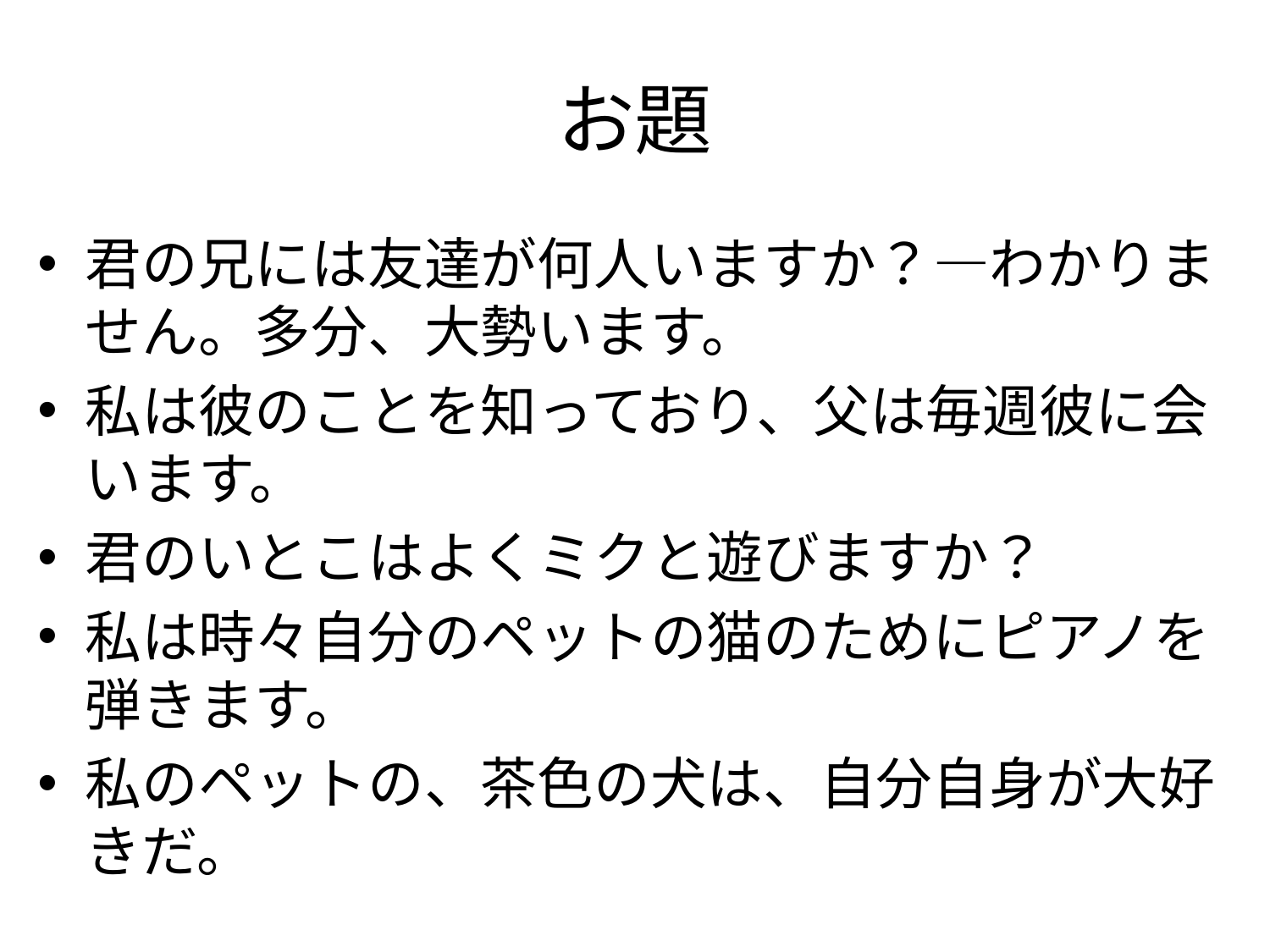

# お題
君の兄には友達が何人いますか？―わかりません。多分、大勢います。
私は彼のことを知っており、父は毎週彼に会います。
君のいとこはよくミクと遊びますか？
私は時々自分のペットの猫のためにピアノを弾きます。
私のペットの、茶色の犬は、自分自身が大好きだ。